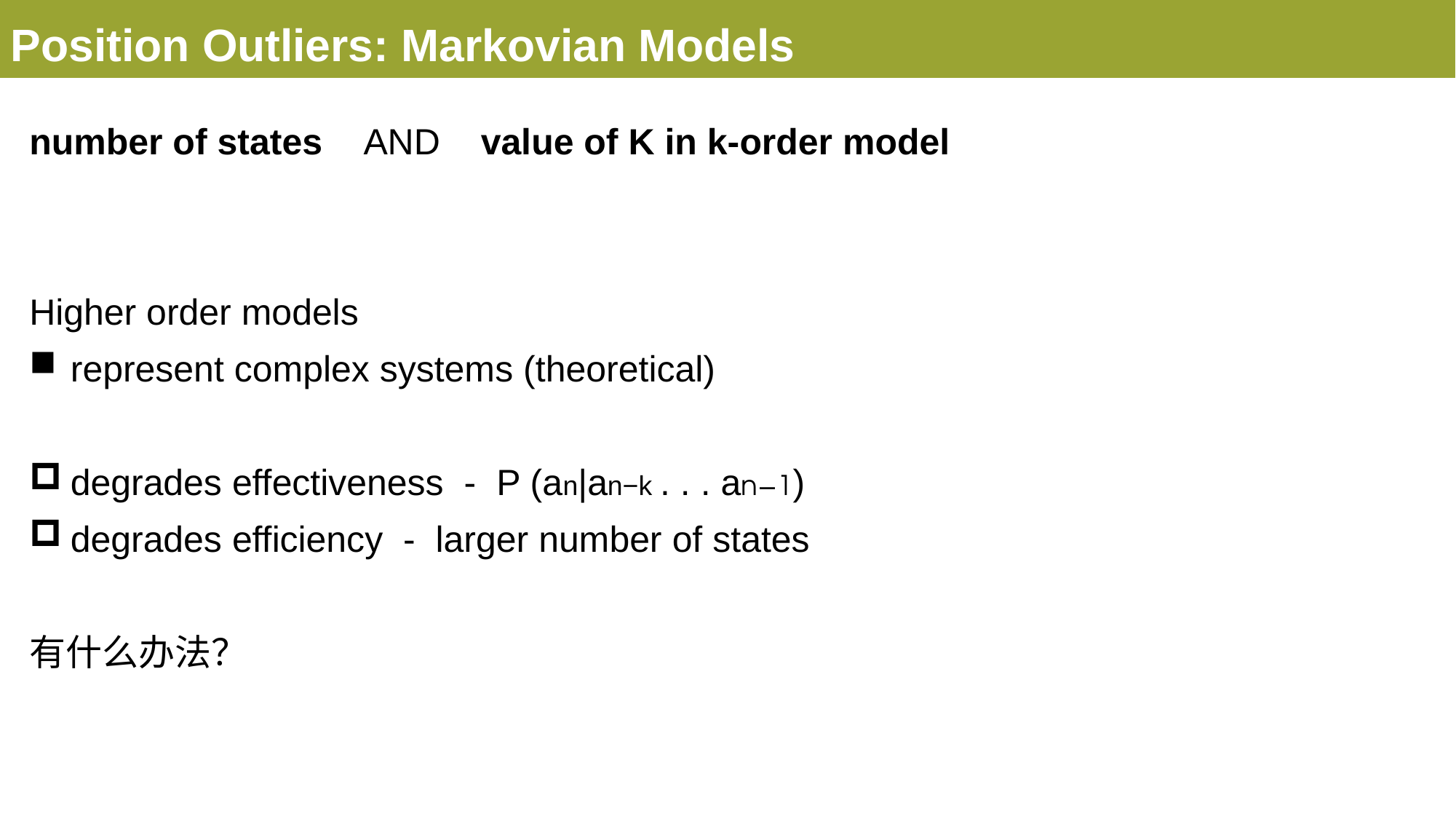

Position Outliers: Markovian Models

number of states    AND    value of K in k-order model

Higher order models
represent complex systems (theoretical)

degrades effectiveness  -  P (an|an−k . . . an−1)
degrades efficiency  -  larger number of states

有什么办法？